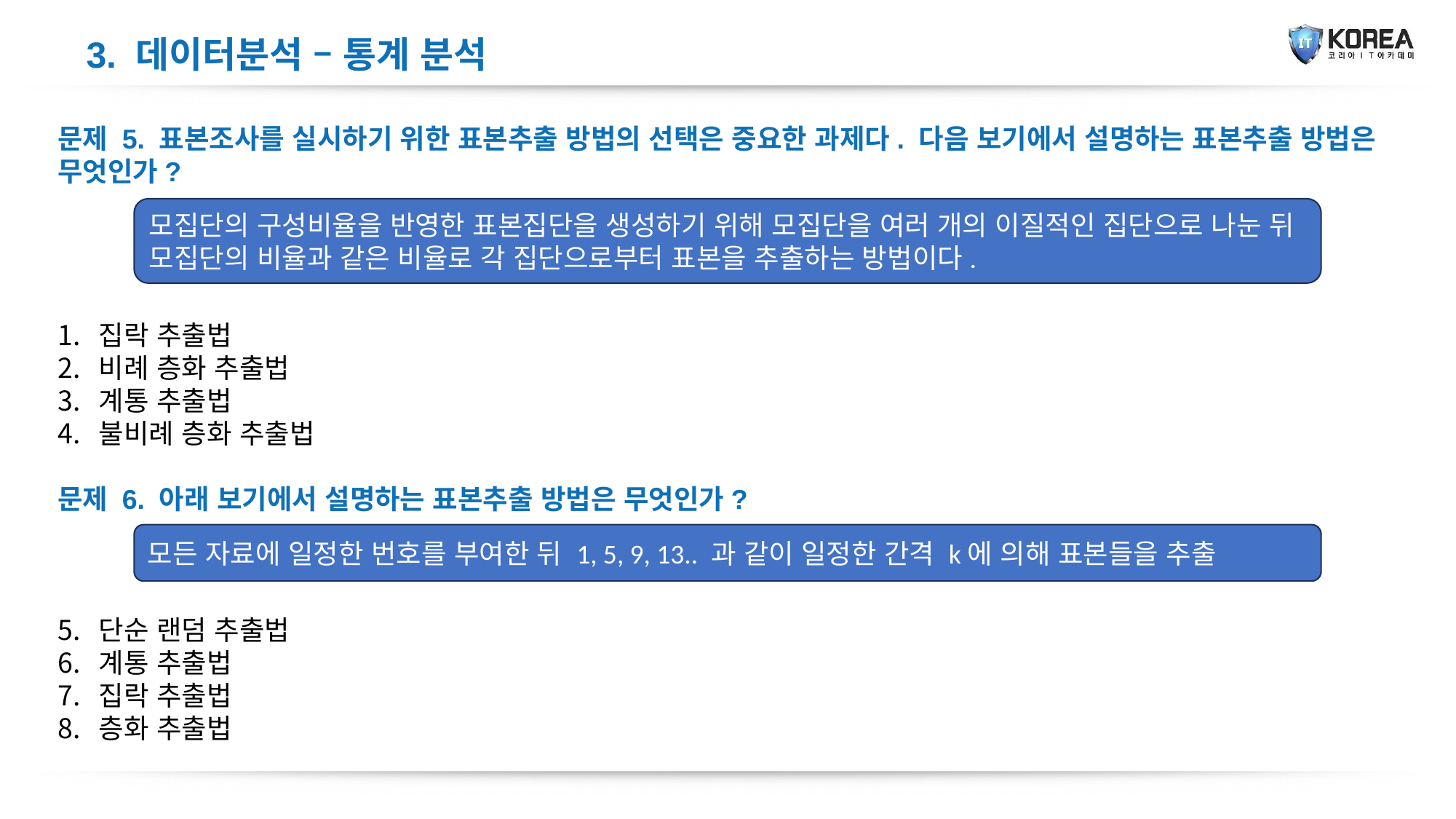

3. 데이터분석 – 통계 분석
문제 5. 표본조사를 실시하기 위한 표본추출 방법의 선택은 중요한 과제다. 다음 보기에서 설명하는 표본추출 방법은 무엇인가?

집락 추출법
비례 층화 추출법
계통 추출법
불비례 층화 추출법

문제 6. 아래 보기에서 설명하는 표본추출 방법은 무엇인가?

단순 랜덤 추출법
계통 추출법
집락 추출법
층화 추출법
모집단의 구성비율을 반영한 표본집단을 생성하기 위해 모집단을 여러 개의 이질적인 집단으로 나눈 뒤 모집단의 비율과 같은 비율로 각 집단으로부터 표본을 추출하는 방법이다.
모든 자료에 일정한 번호를 부여한 뒤 1, 5, 9, 13.. 과 같이 일정한 간격 k에 의해 표본들을 추출